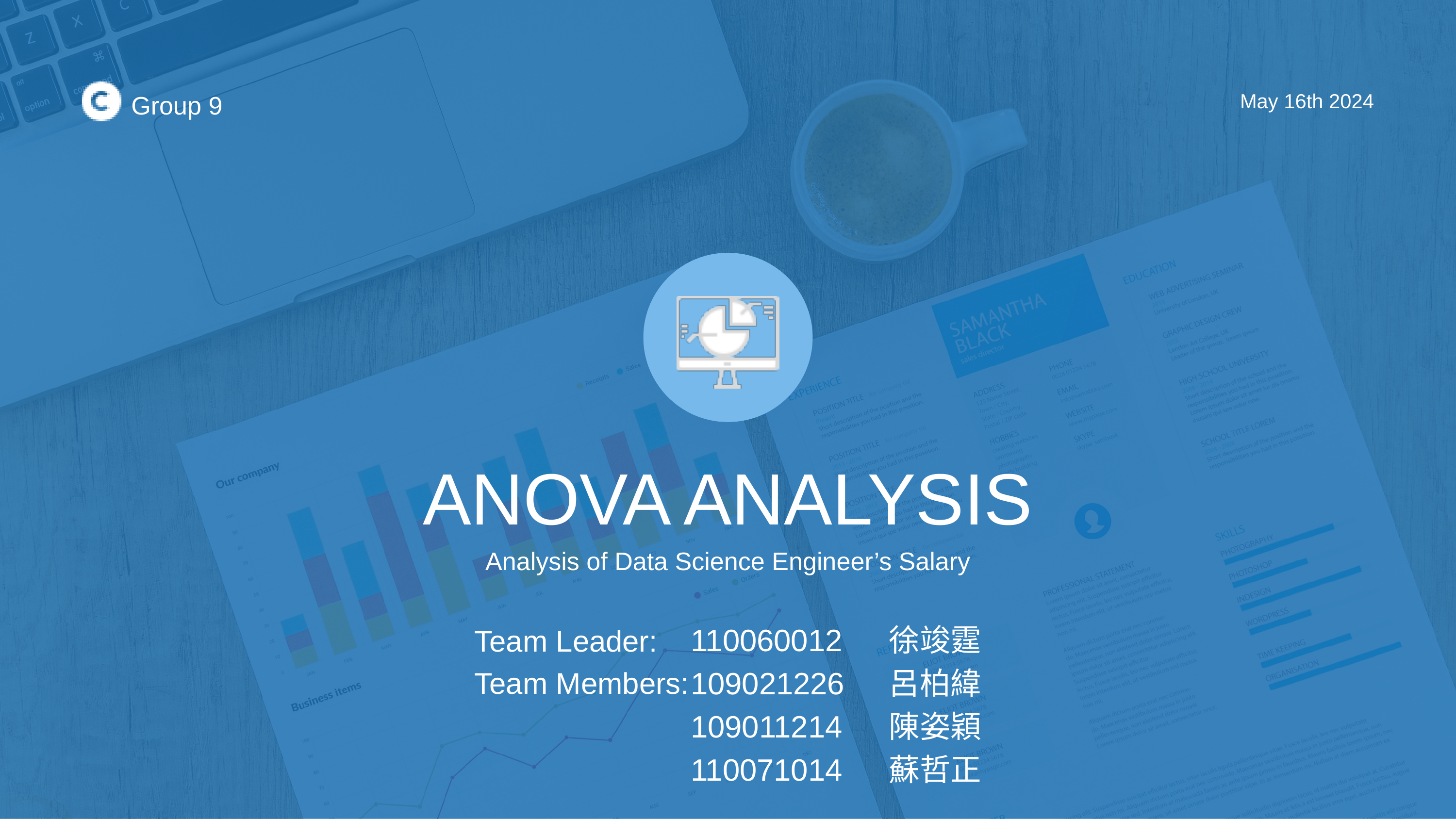

Group 9
May 16th 2024

ANOVA ANALYSIS
Analysis of Data Science Engineer’s Salary
110060012
109021226
109011214
110071014
徐竣霆
呂柏緯
陳姿穎
蘇哲正
Team Leader:
Team Members: